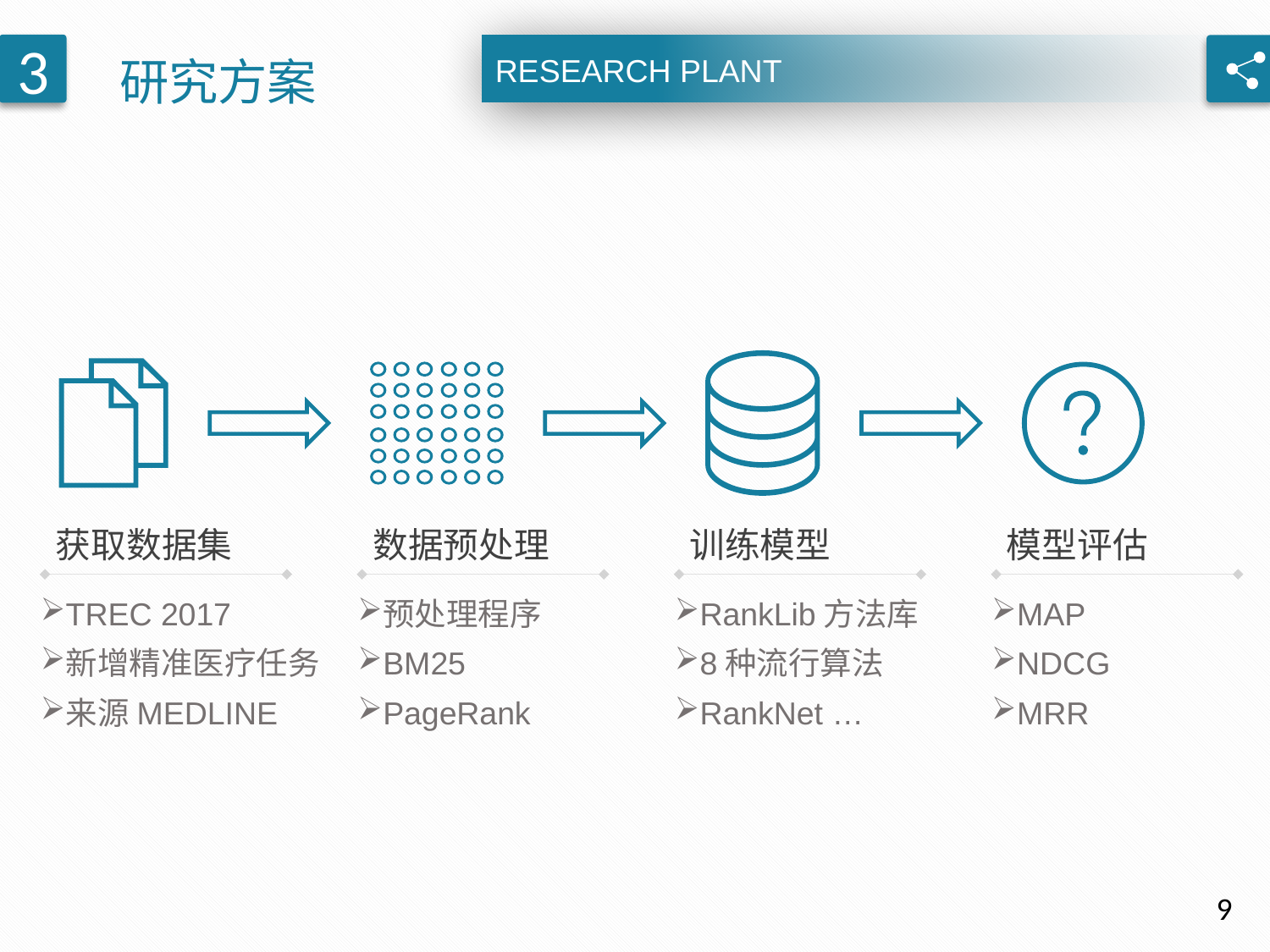

研究方案
3

RESEARCH PLANT

获取数据集
TREC 2017
新增精准医疗任务
来源MEDLINE
数据预处理
预处理程序
BM25
PageRank
训练模型
RankLib方法库
8种流行算法
RankNet …

模型评估
MAP
NDCG
MRR
9